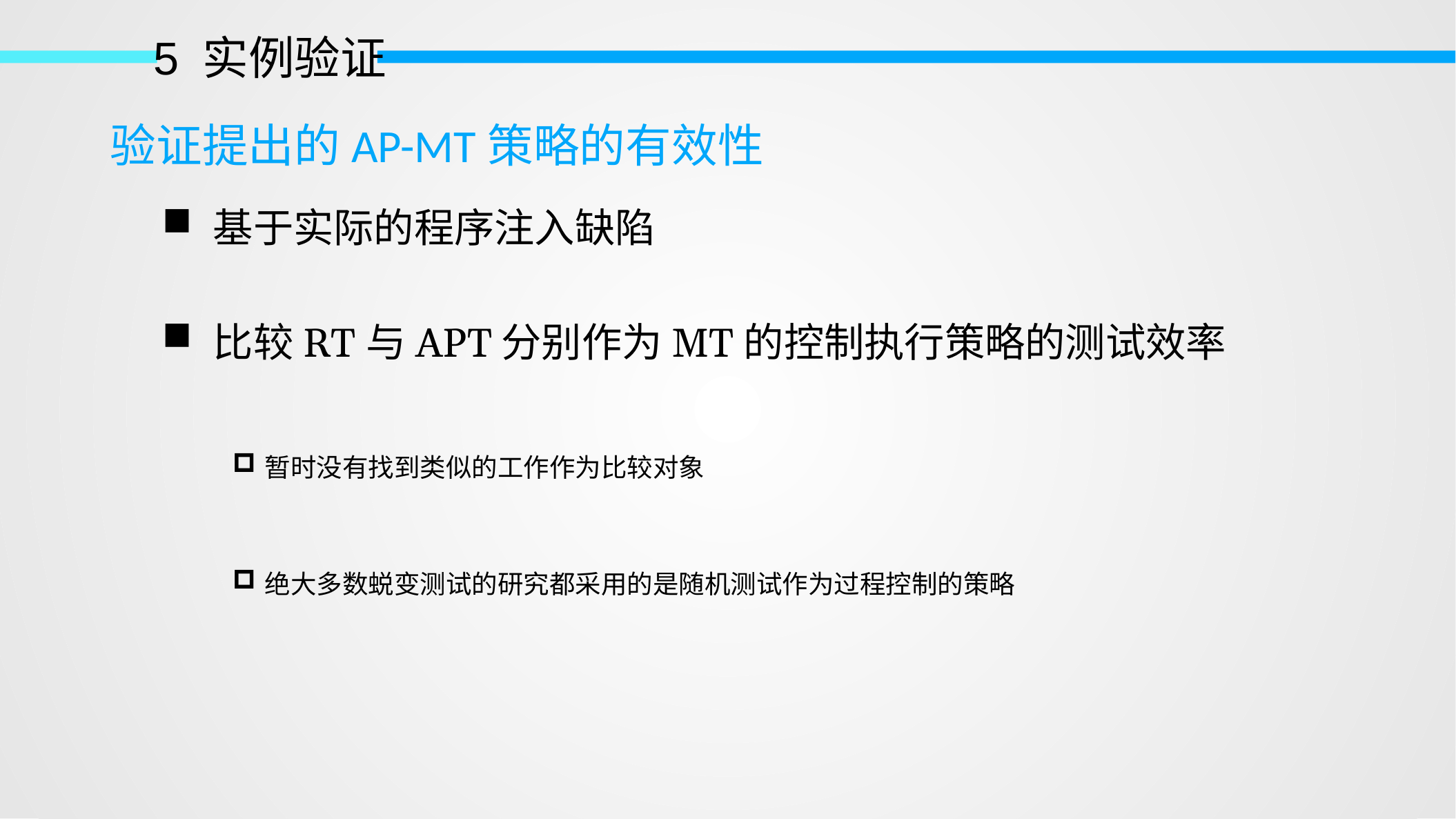

5 实例验证

 验证提出的AP-MT策略的有效性
 基于实际的程序注入缺陷
 比较RT与APT分别作为MT的控制执行策略的测试效率
暂时没有找到类似的工作作为比较对象
绝大多数蜕变测试的研究都采用的是随机测试作为过程控制的策略